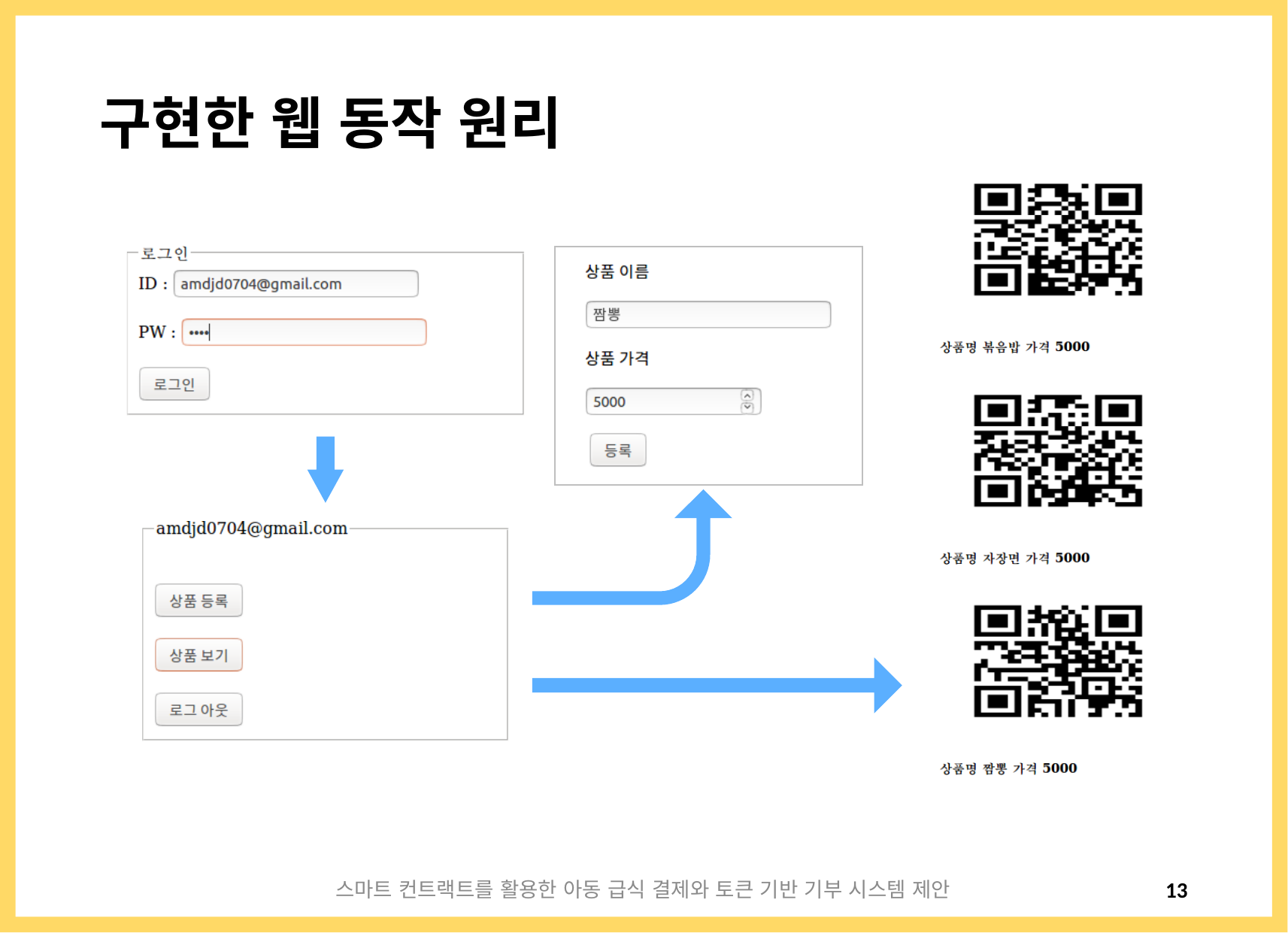

구현한 웹 동작 원리

스마트 컨트랙트를 활용한 아동 급식 결제와 토큰 기반 기부 시스템 제안
13